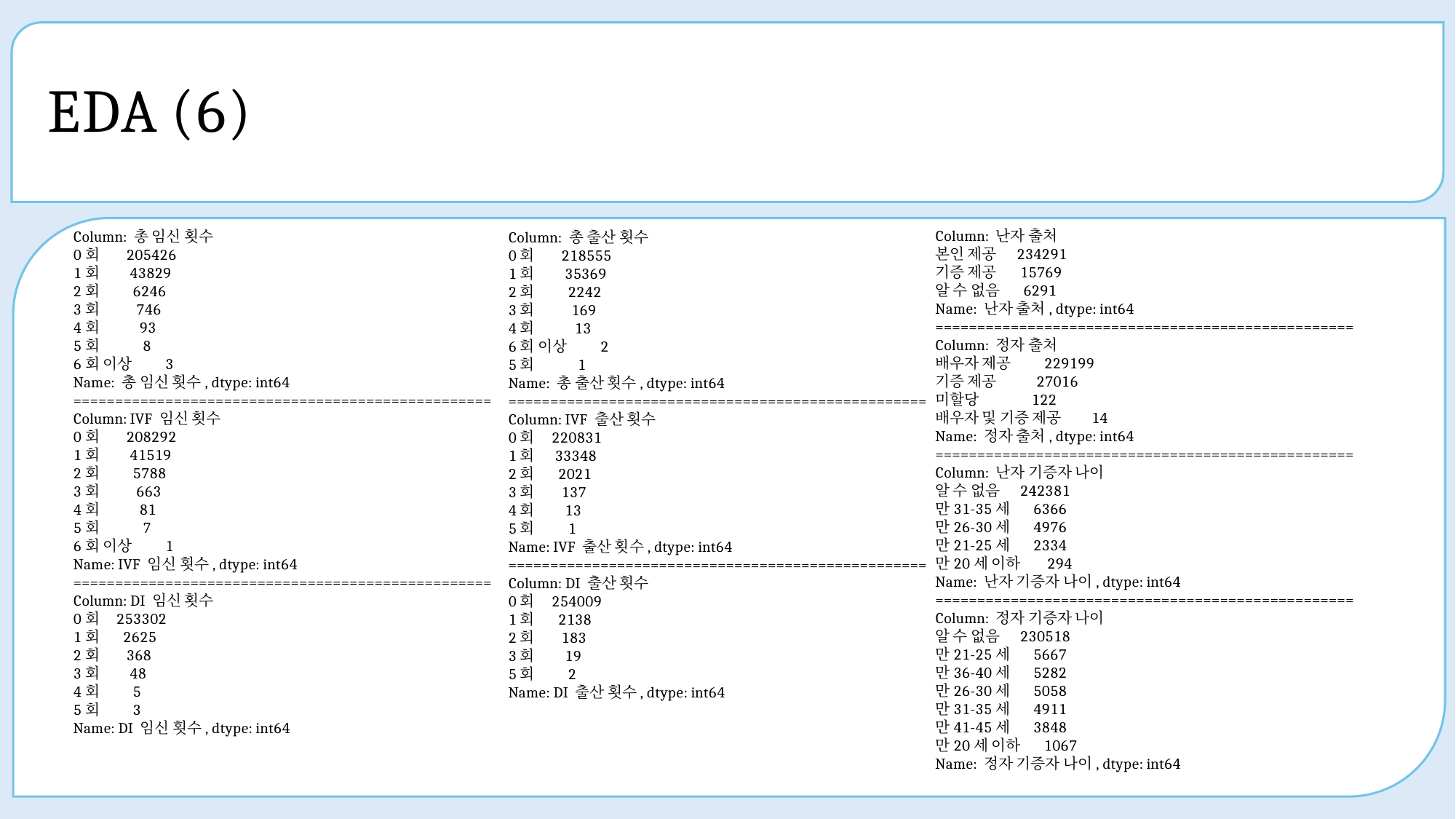

# EDA (6)

Column: 난자 출처
본인 제공     234291
기증 제공      15769
알 수 없음      6291
Name: 난자 출처, dtype: int64
==================================================
Column: 정자 출처
배우자 제공         229199
기증 제공           27016
미할당               122
배우자 및 기증 제공        14
Name: 정자 출처, dtype: int64
==================================================
Column: 난자 기증자 나이
알 수 없음     242381
만31-35세      6366
만26-30세      4976
만21-25세      2334
만20세 이하       294
Name: 난자 기증자 나이, dtype: int64
==================================================
Column: 정자 기증자 나이
알 수 없음     230518
만21-25세      5667
만36-40세      5282
만26-30세      5058
만31-35세      4911
만41-45세      3848
만20세 이하      1067
Name: 정자 기증자 나이, dtype: int64

Column: 총 임신 횟수
0회       205426
1회        43829
2회         6246
3회          746
4회           93
5회            8
6회 이상         3
Name: 총 임신 횟수, dtype: int64
==================================================
Column: IVF 임신 횟수
0회       208292
1회        41519
2회         5788
3회          663
4회           81
5회            7
6회 이상         1
Name: IVF 임신 횟수, dtype: int64
==================================================
Column: DI 임신 횟수
0회    253302
1회      2625
2회       368
3회        48
4회         5
5회         3
Name: DI 임신 횟수, dtype: int64

Column: 총 출산 횟수
0회       218555
1회        35369
2회         2242
3회          169
4회           13
6회 이상         2
5회            1
Name: 총 출산 횟수, dtype: int64
==================================================
Column: IVF 출산 횟수
0회    220831
1회     33348
2회      2021
3회       137
4회        13
5회         1
Name: IVF 출산 횟수, dtype: int64
==================================================
Column: DI 출산 횟수
0회    254009
1회      2138
2회       183
3회        19
5회         2
Name: DI 출산 횟수, dtype: int64